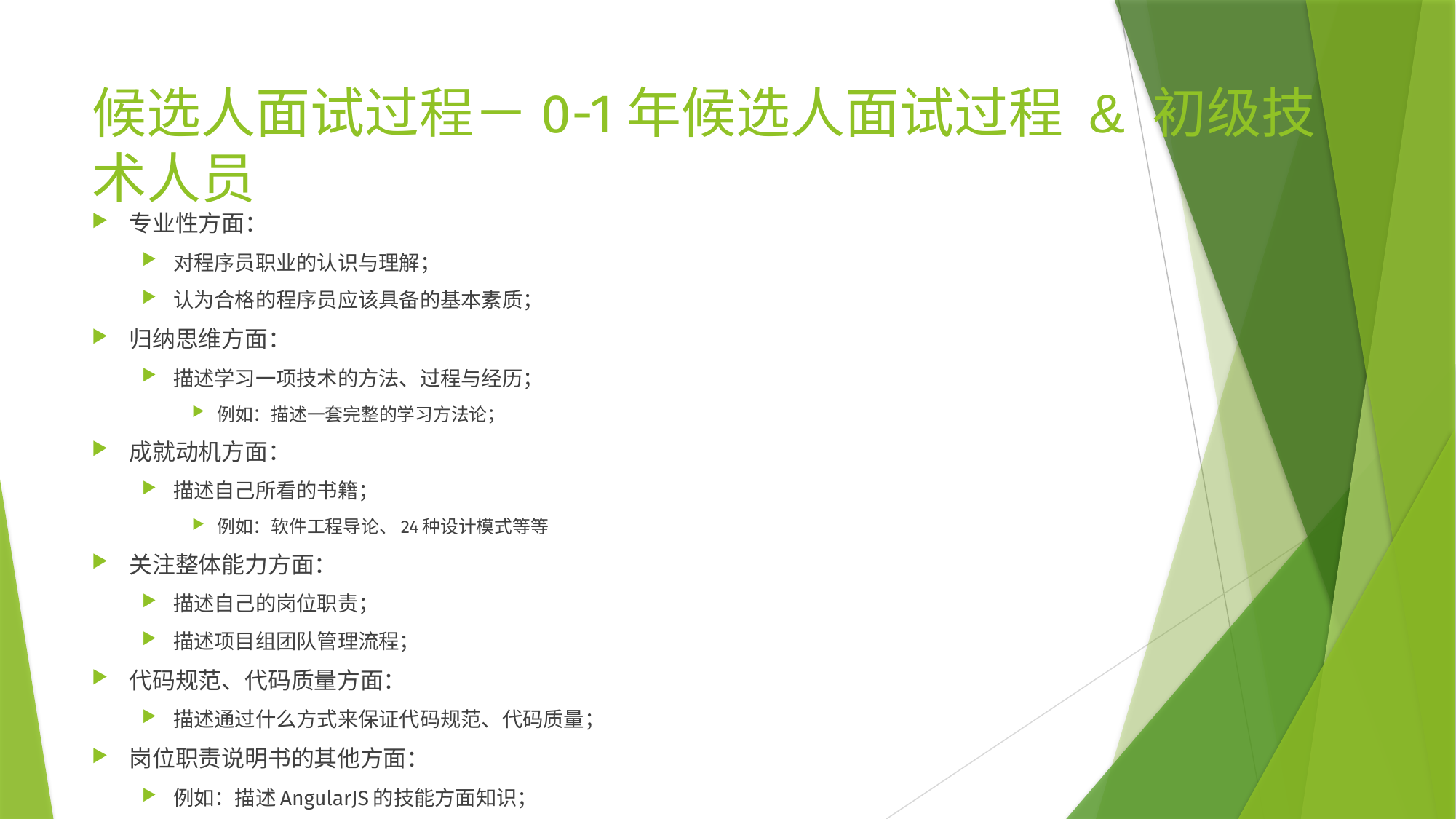

# 候选人面试过程－0-1年候选人面试过程 & 初级技术人员
专业性方面：
对程序员职业的认识与理解；
认为合格的程序员应该具备的基本素质；
归纳思维方面：
描述学习一项技术的方法、过程与经历；
例如：描述一套完整的学习方法论；
成就动机方面：
描述自己所看的书籍；
例如：软件工程导论、24种设计模式等等
关注整体能力方面：
描述自己的岗位职责；
描述项目组团队管理流程；
代码规范、代码质量方面：
描述通过什么方式来保证代码规范、代码质量；
岗位职责说明书的其他方面：
例如：描述AngularJS的技能方面知识；